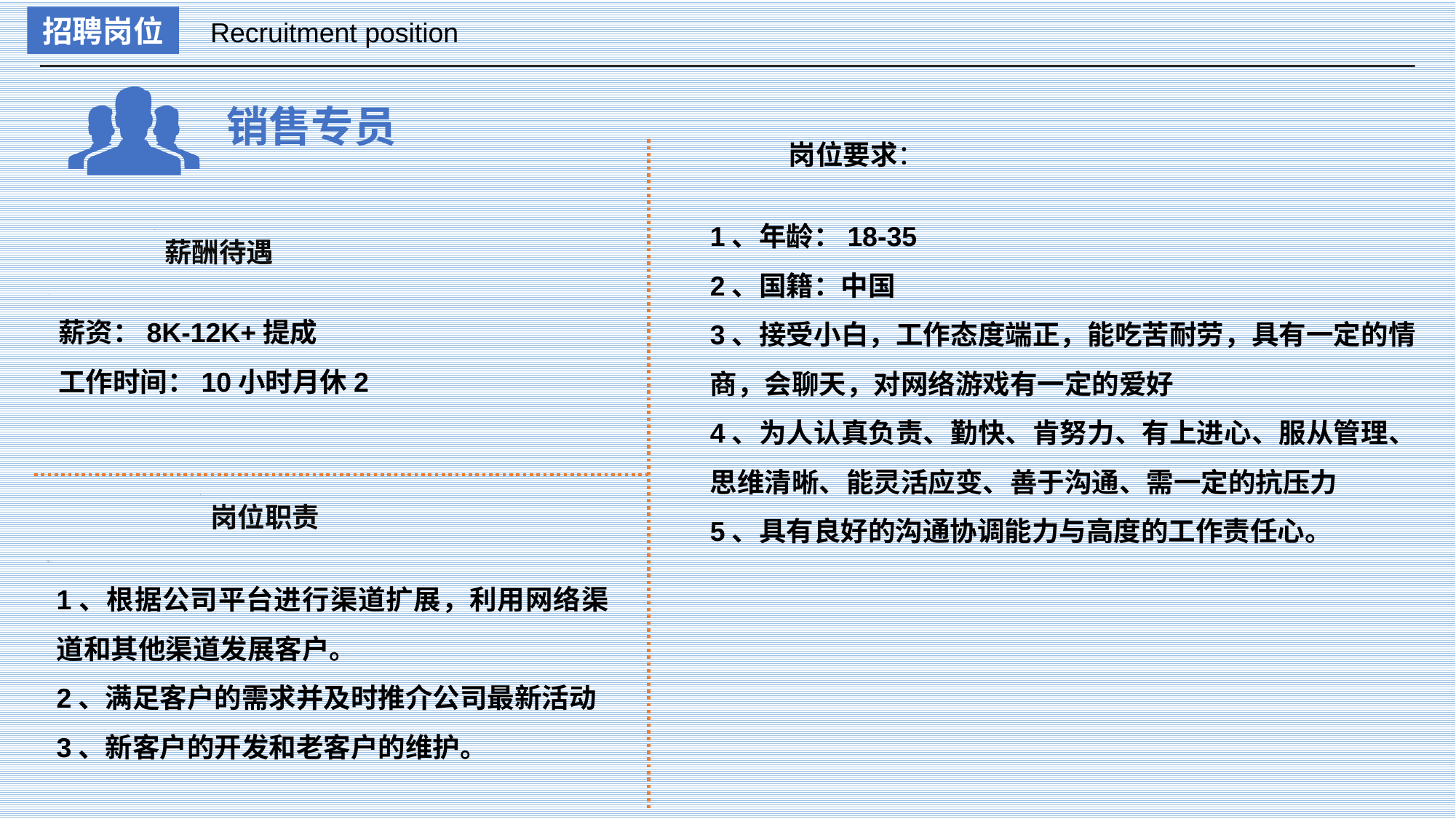

招聘岗位
Recruitment position

销售专员
岗位要求：
1、年龄：18-35
2、国籍：中国
3、接受小白，工作态度端正，能吃苦耐劳，具有一定的情商，会聊天，对网络游戏有一定的爱好
4、为人认真负责、勤快、肯努力、有上进心、服从管理、思维清晰、能灵活应变、善于沟通、需一定的抗压力
5、具有良好的沟通协调能力与高度的工作责任心。
薪酬待遇
薪资：8K-12K+提成
工作时间：10小时月休2
岗位职责
1、根据公司平台进行渠道扩展，利用网络渠道和其他渠道发展客户。
2、满足客户的需求并及时推介公司最新活动
3、新客户的开发和老客户的维护。